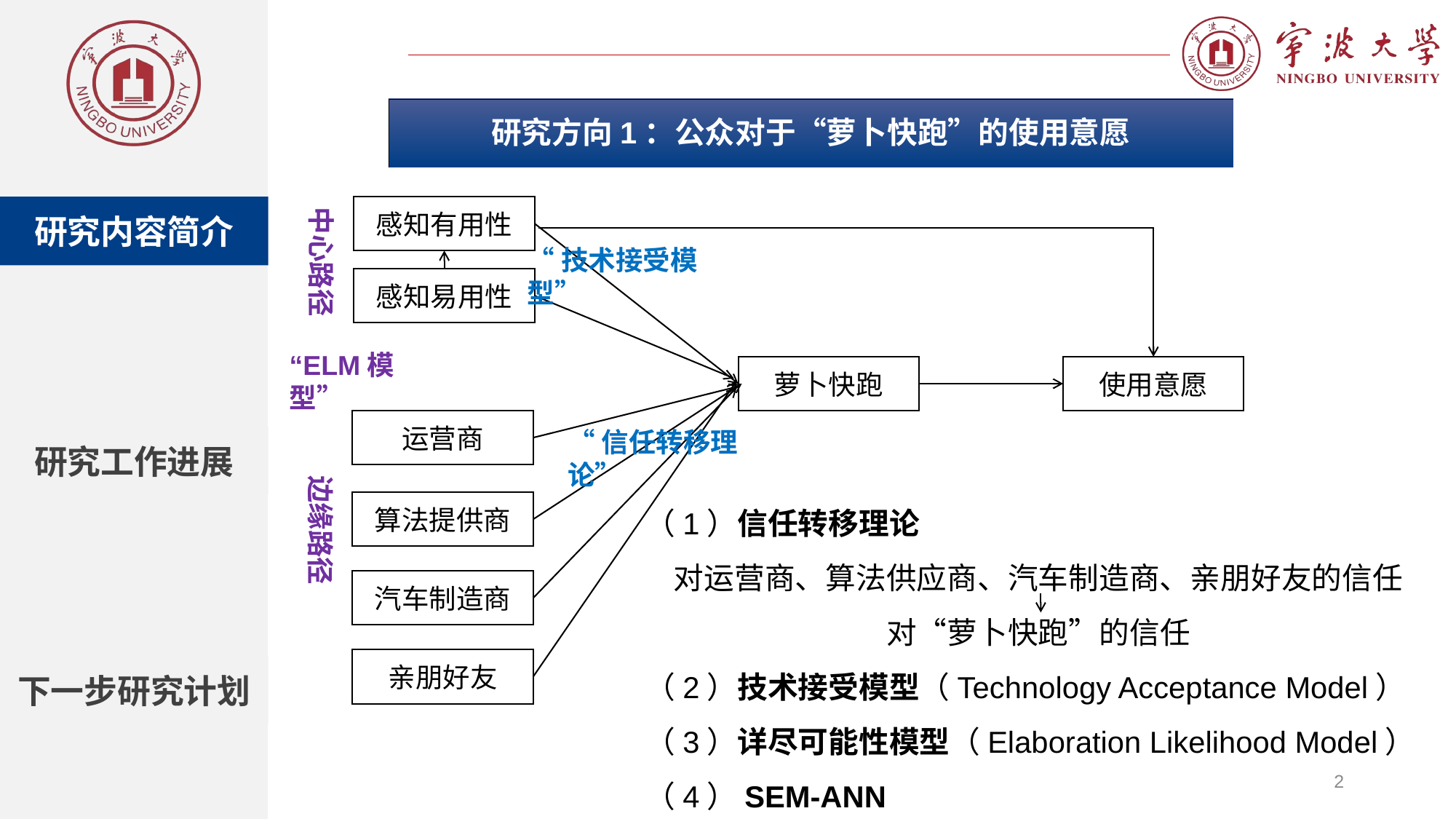

研究方向1：公众对于“萝卜快跑”的使用意愿
中心路径
感知有用性
“技术接受模型”
感知易用性
“ELM模型”
萝卜快跑
使用意愿
运营商
“信任转移理论”
边缘路径
算法提供商
汽车制造商
亲朋好友
研究内容简介
研究工作进展
（1）信任转移理论
对运营商、算法供应商、汽车制造商、亲朋好友的信任
对“萝卜快跑”的信任
（2）技术接受模型（Technology Acceptance Model）
（3）详尽可能性模型（Elaboration Likelihood Model）
（4）SEM-ANN
下一步研究计划
2
2